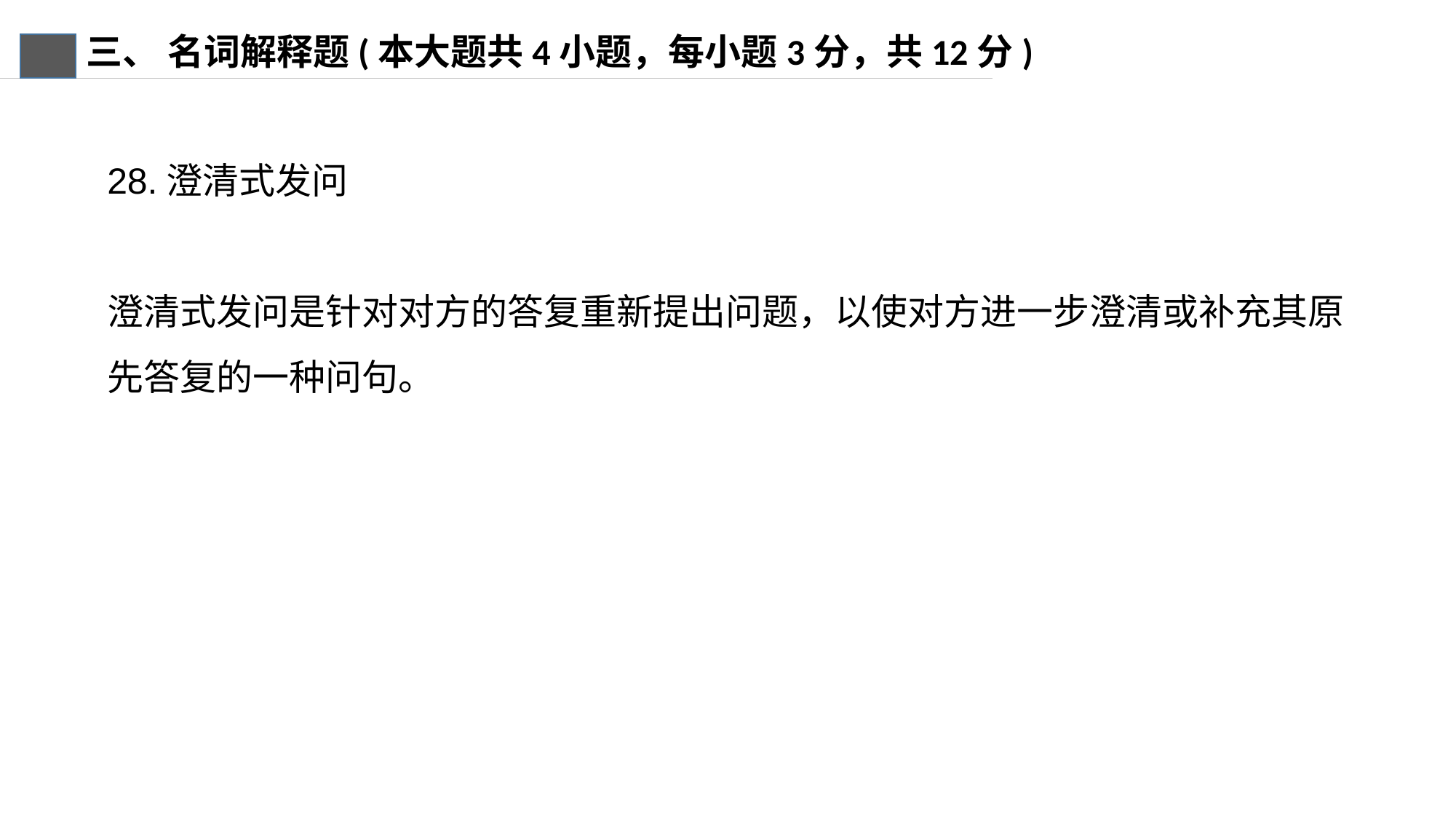

三、 名词解释题(本大题共4小题，每小题3分，共12分)

28.澄清式发问

澄清式发问是针对对方的答复重新提出问题，以使对方进一步澄清或补充其原先答复的一种问句。